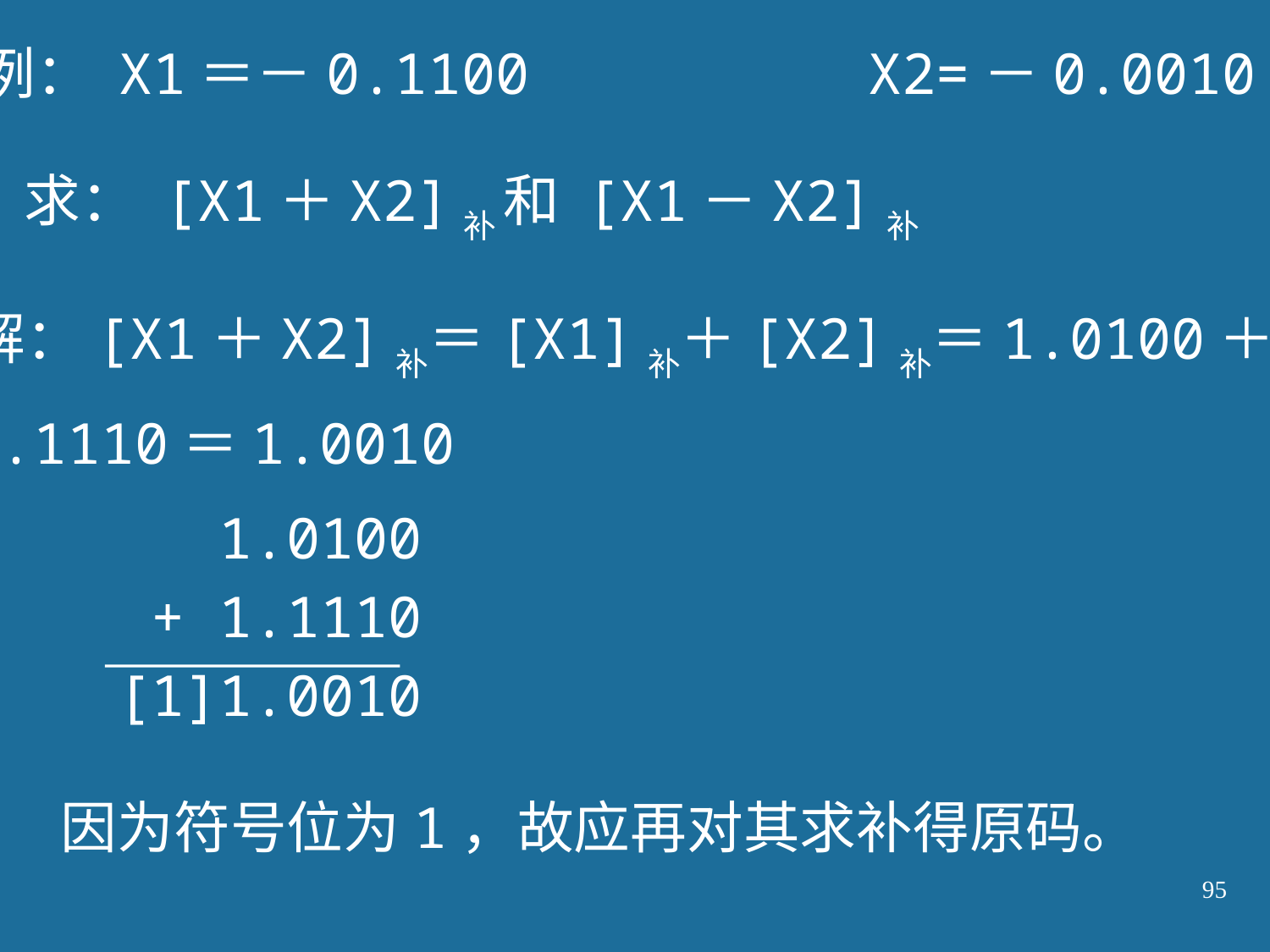

例： X1＝－0.1100          X2=－0.0010
求： [X1＋X2]补 和 [X1－X2]补
解：[X1＋X2]补＝[X1]补＋[X2]补＝1.0100＋
1.1110＝1.0010
   1.0100
 + 1.1110
[1]1.0010

因为符号位为1，故应再对其求补得原码。
95